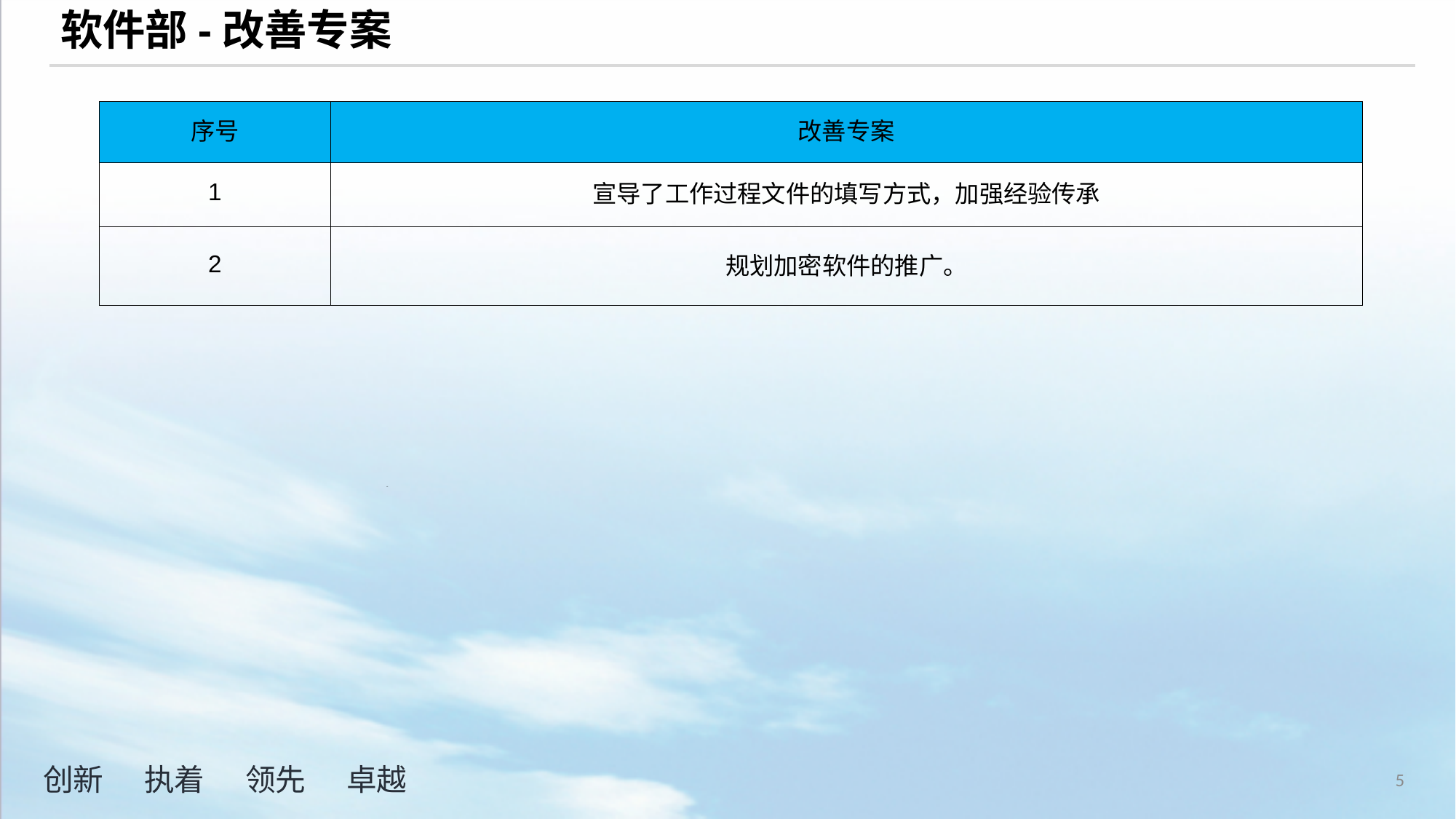

软件部-改善专案
| 序号 | 改善专案 |
| --- | --- |
| 1 | 宣导了工作过程文件的填写方式，加强经验传承 |
| 2 | 规划加密软件的推广。 |
5